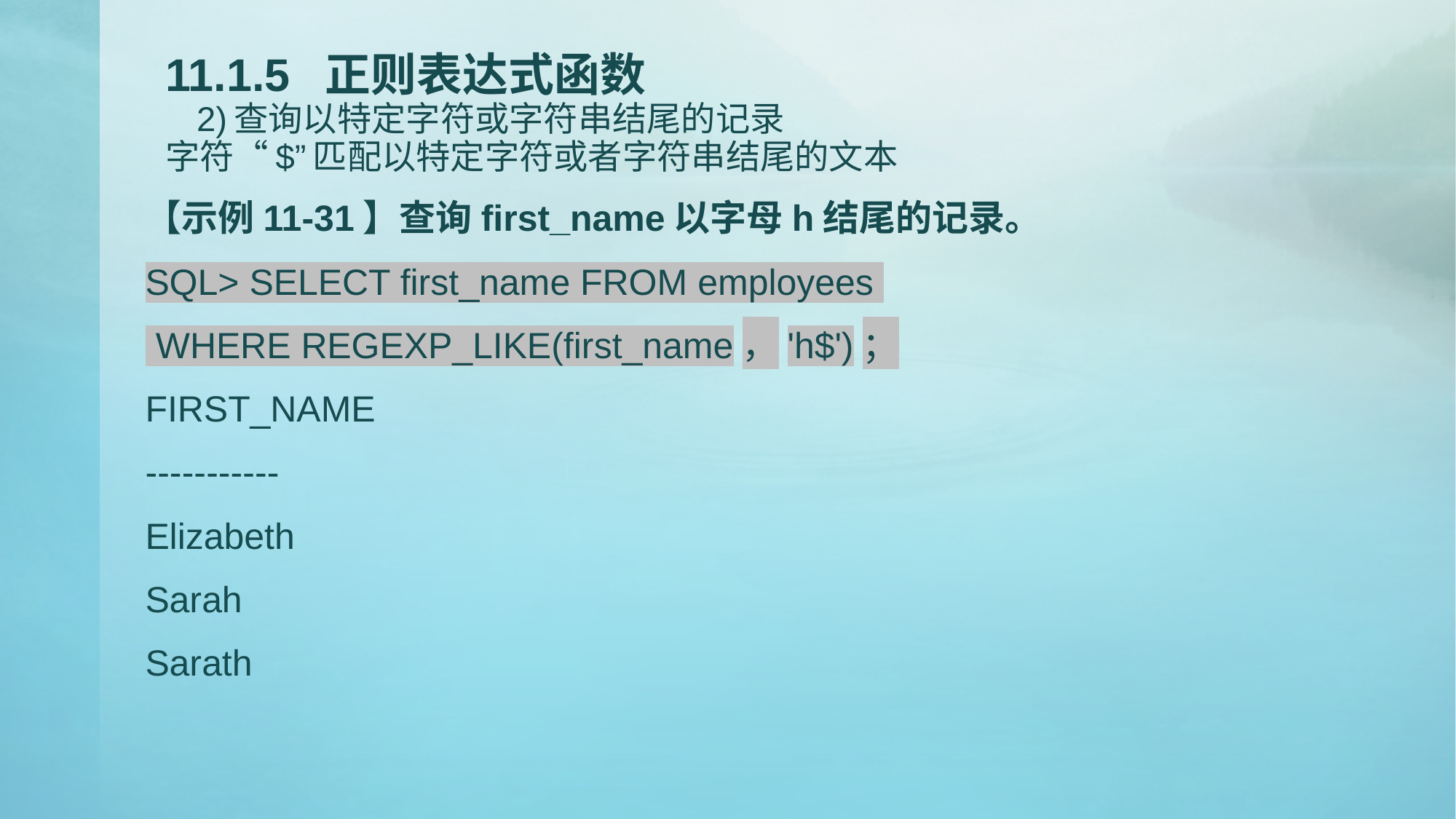

# 11.1.5  正则表达式函数 2)查询以特定字符或字符串结尾的记录 字符“$”匹配以特定字符或者字符串结尾的文本
【示例11-31】查询first_name以字母h结尾的记录。
SQL> SELECT first_name FROM employees
 WHERE REGEXP_LIKE(first_name，'h$')；
FIRST_NAME
-----------
Elizabeth
Sarah
Sarath